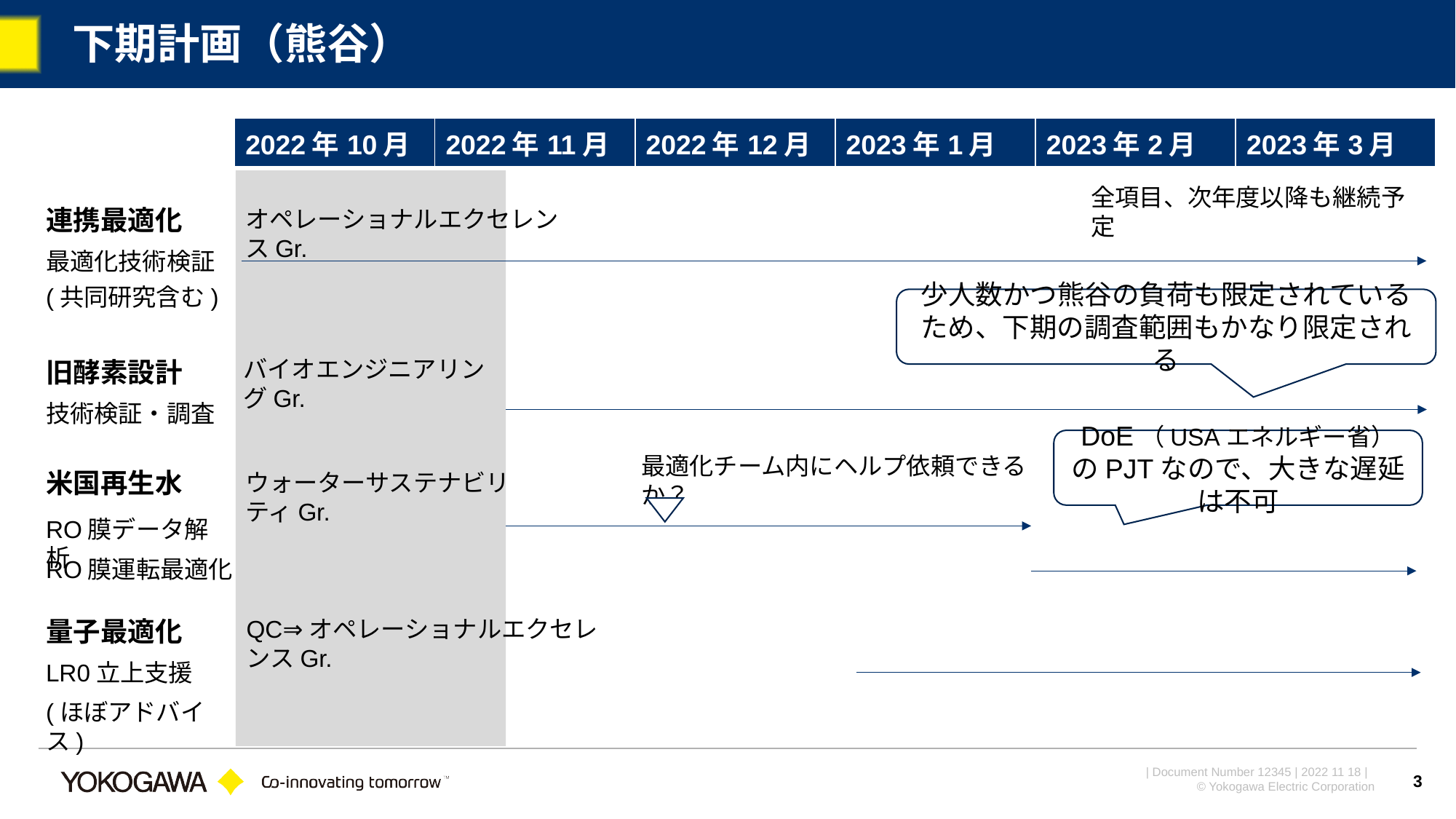

# 下期計画（熊谷）
| 2022年10月 | 2022年11月 | 2022年12月 | 2023年1月 | 2023年2月 | 2023年3月 |
| --- | --- | --- | --- | --- | --- |

全項目、次年度以降も継続予定
連携最適化
オペレーショナルエクセレンスGr.
最適化技術検証
(共同研究含む)
少人数かつ熊谷の負荷も限定されているため、下期の調査範囲もかなり限定される
バイオエンジニアリングGr.
旧酵素設計
技術検証・調査
DoE（USAエネルギー省）のPJTなので、大きな遅延は不可
最適化チーム内にヘルプ依頼できるか？
米国再生水
ウォーターサステナビリティGr.

RO膜データ解析
RO膜運転最適化
QC⇒オペレーショナルエクセレンスGr.
量子最適化
LR0立上支援
(ほぼアドバイス)
3